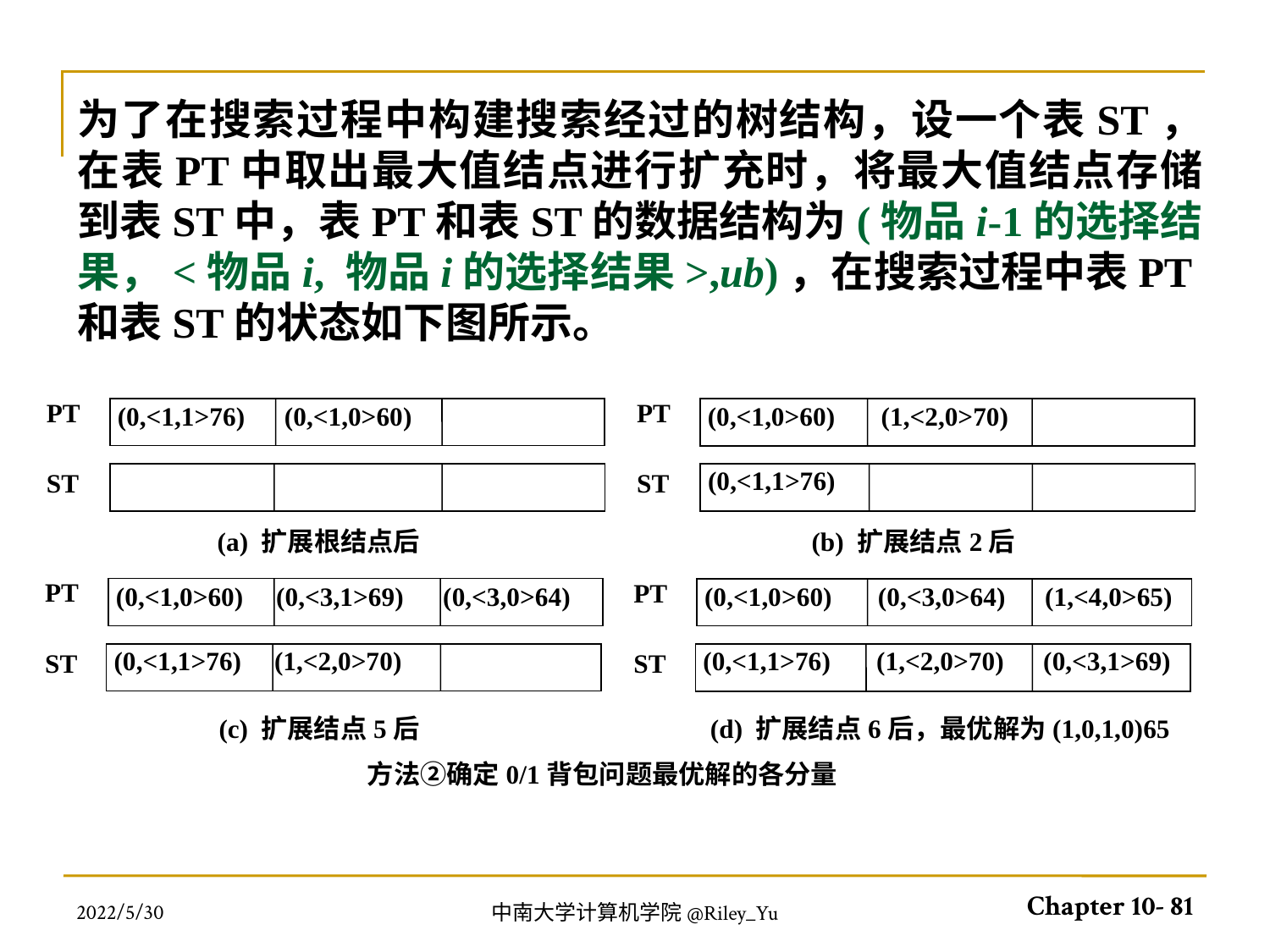

为了在搜索过程中构建搜索经过的树结构，设一个表ST，在表PT中取出最大值结点进行扩充时，将最大值结点存储到表ST中，表PT和表ST的数据结构为(物品i-1的选择结果，<物品i, 物品i的选择结果>,ub)，在搜索过程中表PT和表ST的状态如下图所示。
PT

ST
PT

ST

(0,<1,1>76)      (0,<1,0>60)

(0,<1,0>60)       (1,<2,0>70)

(0,<1,1>76)
(a) 扩展根结点后                                                                 (b) 扩展结点2后
PT

ST
PT

ST

(0,<1,0>60)     (0,<3,1>69)      (0,<3,0>64)

(0,<1,0>60)       (0,<3,0>64)      (1,<4,0>65)

(0,<1,1>76)     (1,<2,0>70)
(0,<1,1>76)       (1,<2,0>70)      (0,<3,1>69)
(c) 扩展结点5后                                                (d) 扩展结点6后，最优解为(1,0,1,0)65
                        方法②确定0/1背包问题最优解的各分量
2022/5/30
Chapter 10- 81
中南大学计算机学院@Riley_Yu